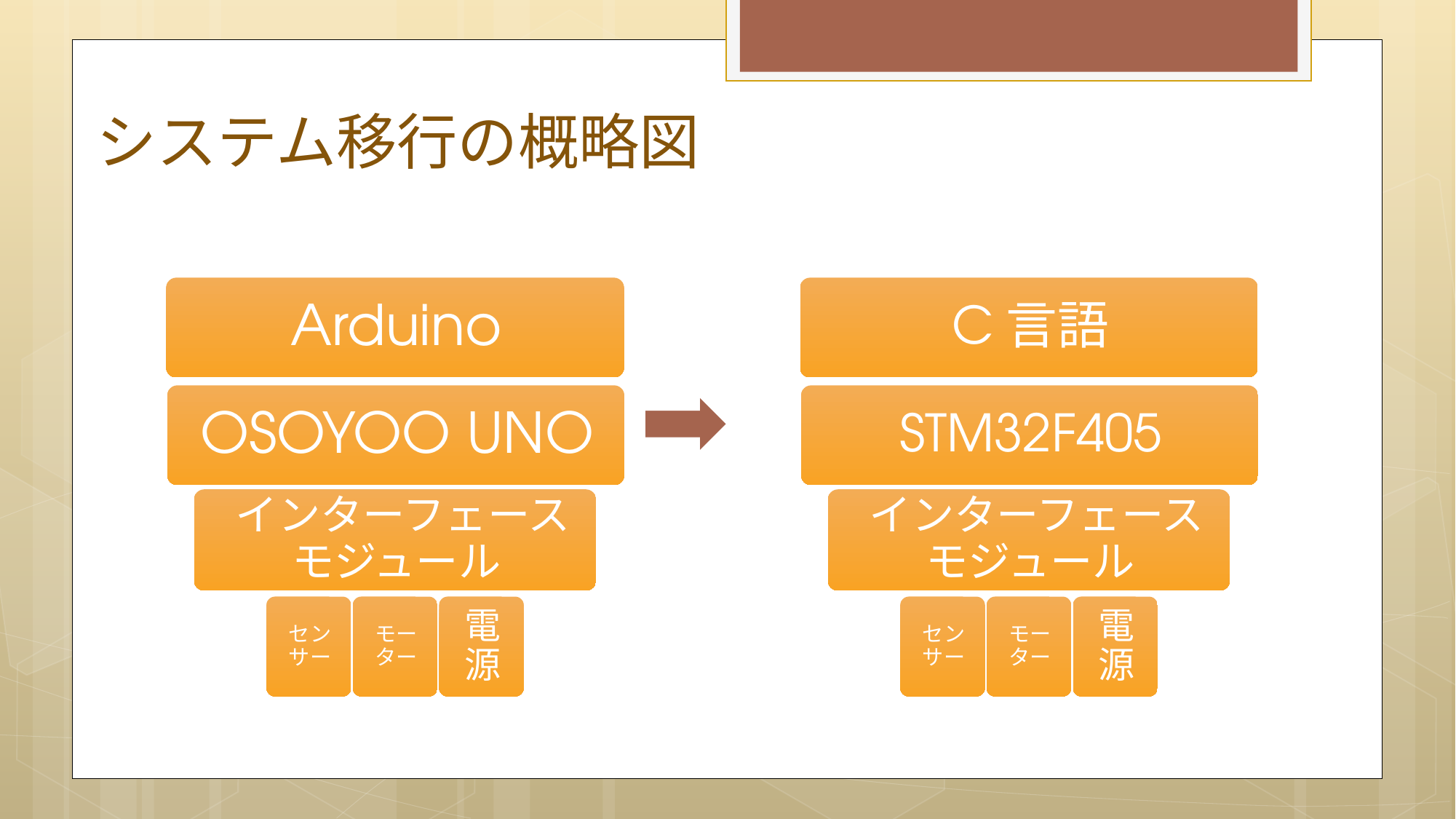

# システム移行の概略図
C言語
STM32F405
 インターフェースモジュール
センサー
モーター
電源
Arduino
OSOYOO UNO
 インターフェースモジュール
センサー
モーター
電源